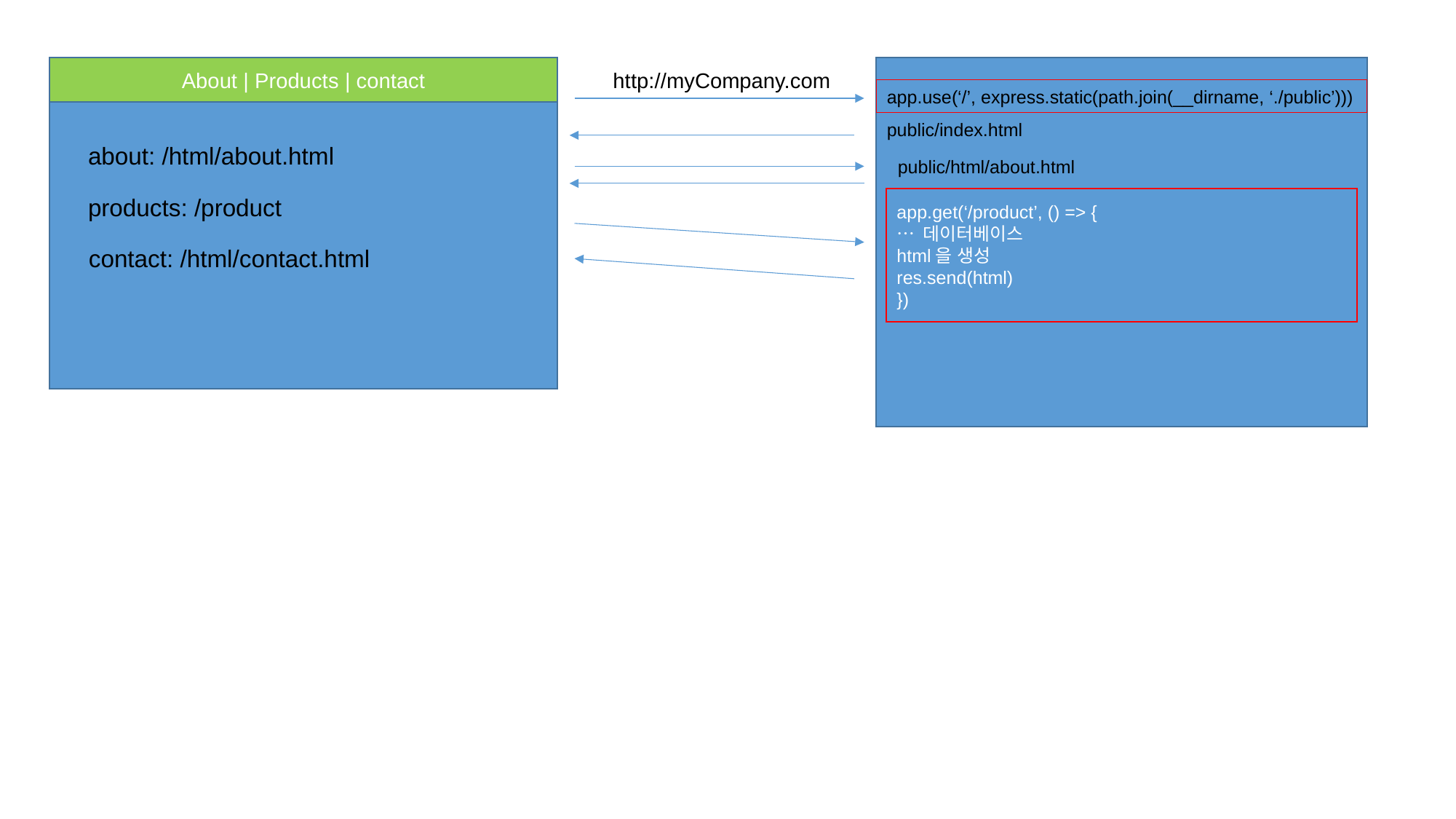

About | Products | contact

http://myCompany.com
app.use(‘/’, express.static(path.join(__dirname, ‘./public’)))
public/index.html
about: /html/about.html
public/html/about.html
products: /product
app.get(‘/product’, () => {
… 데이터베이스
html을 생성
res.send(html)
})
contact: /html/contact.html